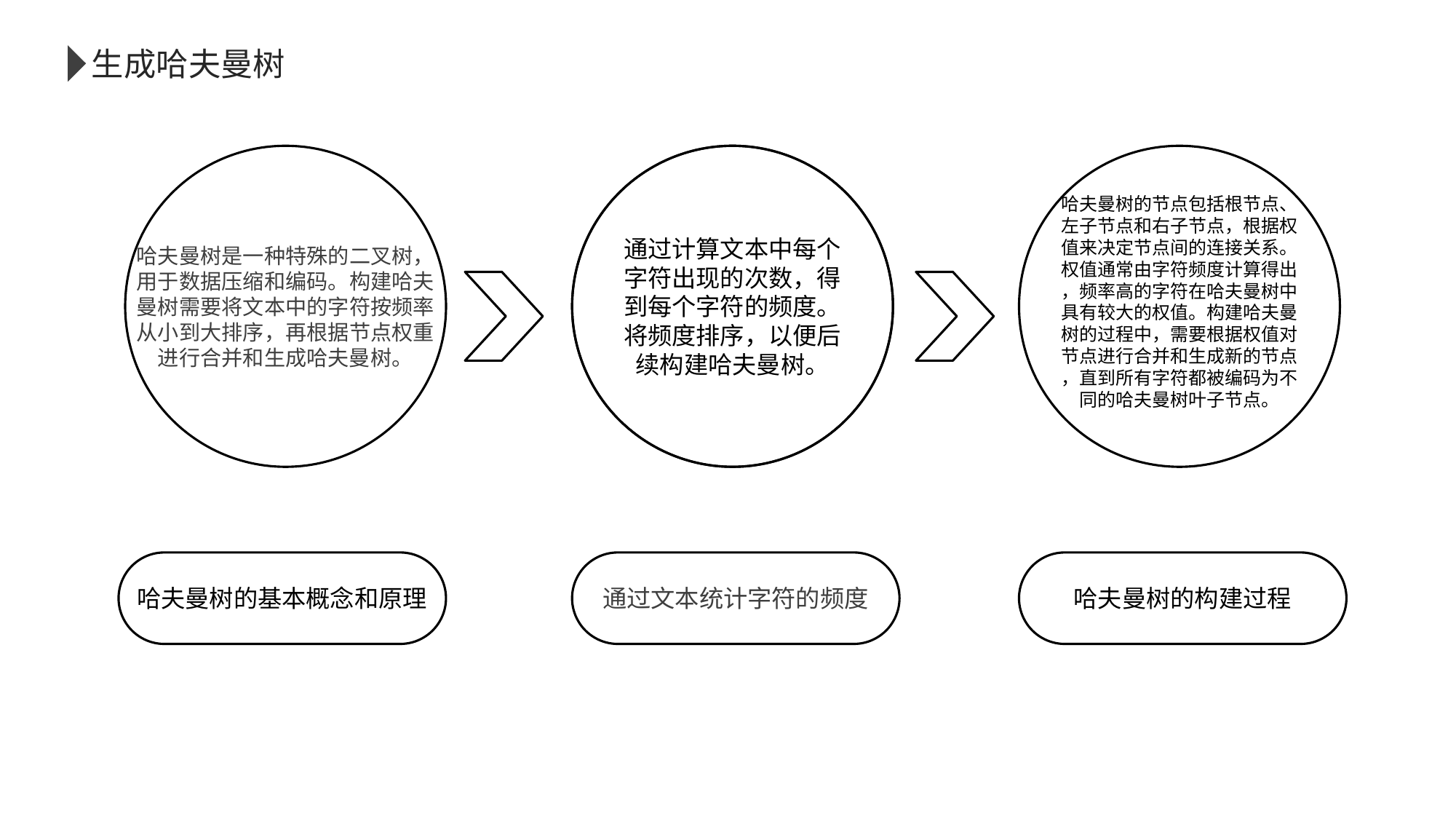

生成哈夫曼树

哈夫曼树是一种特殊的二叉树，
用于数据压缩和编码。构建哈夫
曼树需要将文本中的字符按频率
从小到大排序，再根据节点权重
进行合并和生成哈夫曼树。

通过计算文本中每个
字符出现的次数，得
到每个字符的频度。
将频度排序，以便后
续构建哈夫曼树。

哈夫曼树的节点包括根节点、
左子节点和右子节点，根据权
值来决定节点间的连接关系。
权值通常由字符频度计算得出
，频率高的字符在哈夫曼树中
具有较大的权值。构建哈夫曼
树的过程中，需要根据权值对
节点进行合并和生成新的节点
，直到所有字符都被编码为不
同的哈夫曼树叶子节点。

哈夫曼树的基本概念和原理
通过文本统计字符的频度
哈夫曼树的构建过程